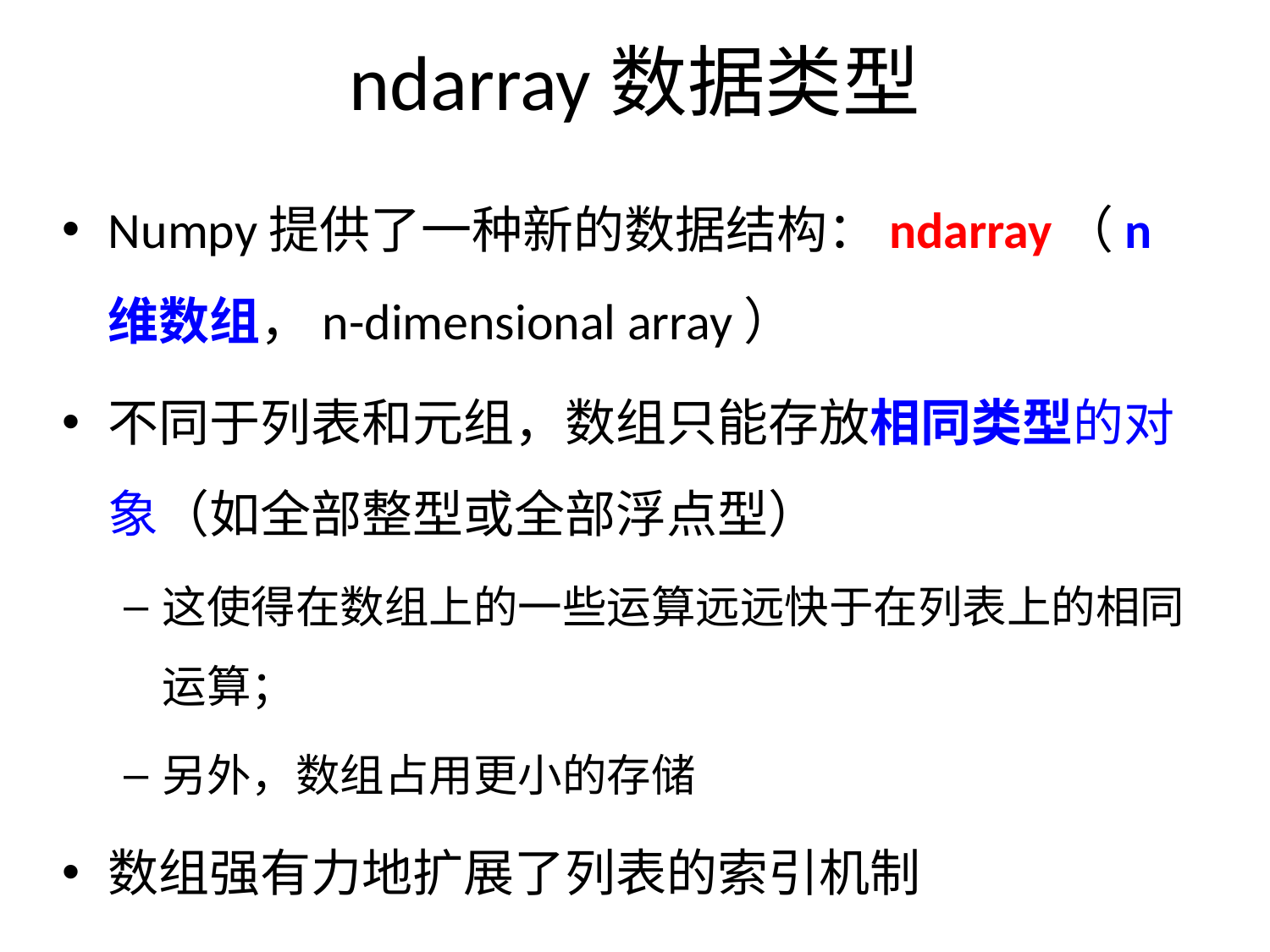

# ndarray数据类型
Numpy提供了一种新的数据结构：ndarray（n维数组，n-dimensional array）
不同于列表和元组，数组只能存放相同类型的对象（如全部整型或全部浮点型）
这使得在数组上的一些运算远远快于在列表上的相同运算；
另外，数组占用更小的存储
数组强有力地扩展了列表的索引机制